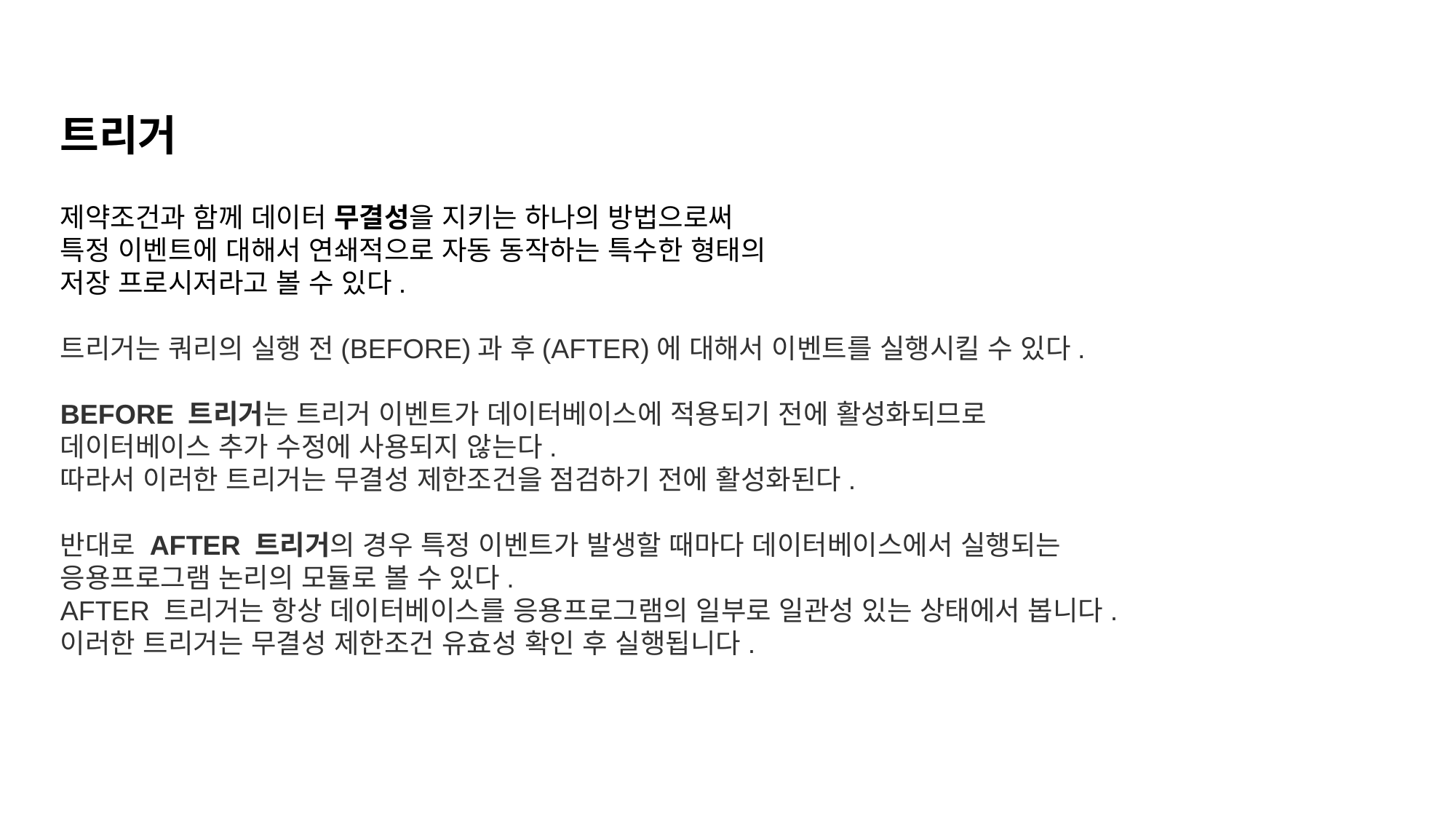

트리거
제약조건과 함께 데이터 무결성을 지키는 하나의 방법으로써
특정 이벤트에 대해서 연쇄적으로 자동 동작하는 특수한 형태의
저장 프로시저라고 볼 수 있다.

트리거는 쿼리의 실행 전(BEFORE)과 후(AFTER)에 대해서 이벤트를 실행시킬 수 있다.
BEFORE 트리거는 트리거 이벤트가 데이터베이스에 적용되기 전에 활성화되므로
데이터베이스 추가 수정에 사용되지 않는다.
따라서 이러한 트리거는 무결성 제한조건을 점검하기 전에 활성화된다.

반대로 AFTER 트리거의 경우 특정 이벤트가 발생할 때마다 데이터베이스에서 실행되는 응용프로그램 논리의 모듈로 볼 수 있다.
AFTER 트리거는 항상 데이터베이스를 응용프로그램의 일부로 일관성 있는 상태에서 봅니다. 이러한 트리거는 무결성 제한조건 유효성 확인 후 실행됩니다.